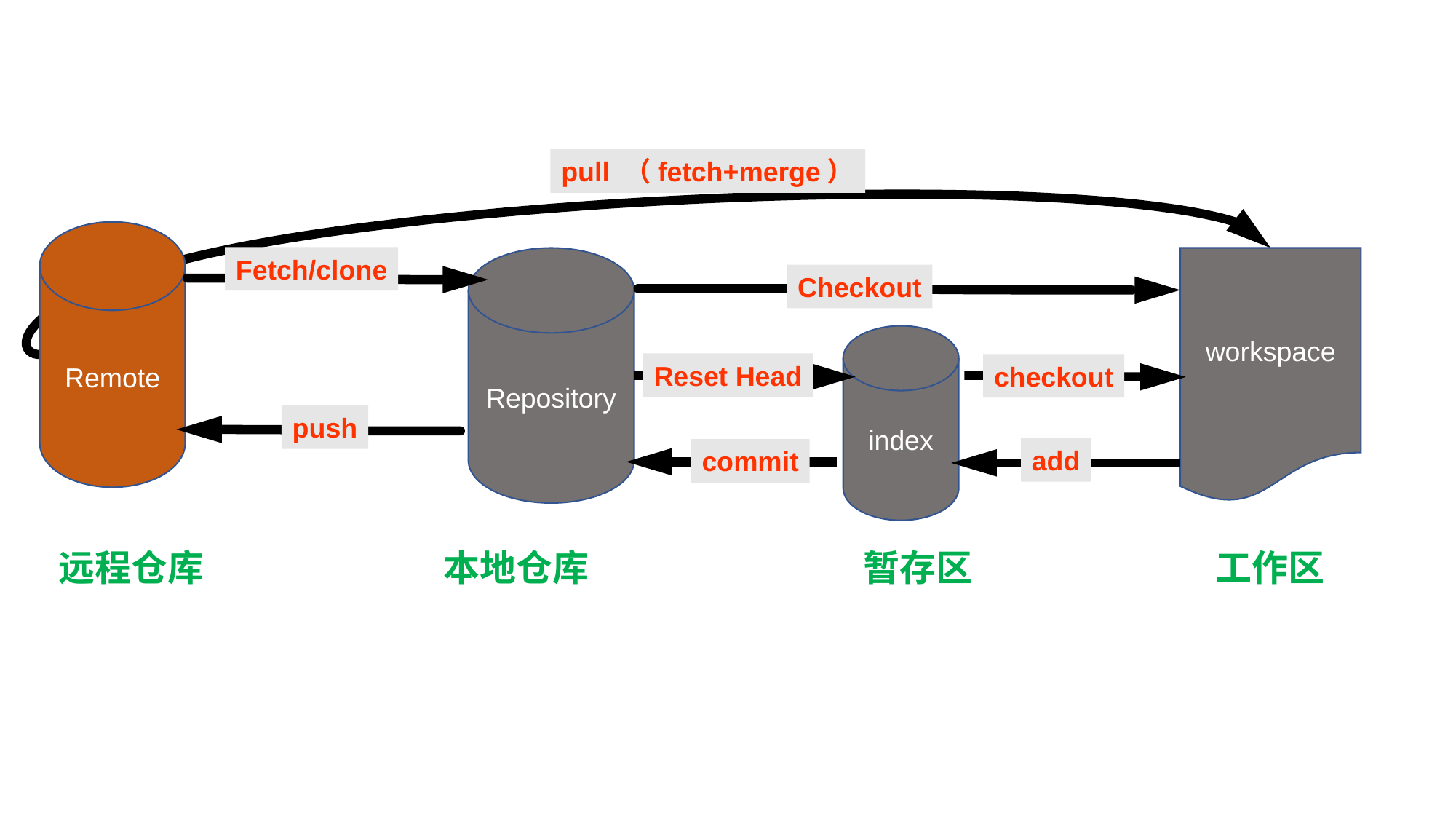

pull （fetch+merge）
Remote
Fetch/clone
Repository
workspace
Checkout
index
Reset Head
checkout
push
add
commit
远程仓库		       本地仓库			     暂存区		        工作区